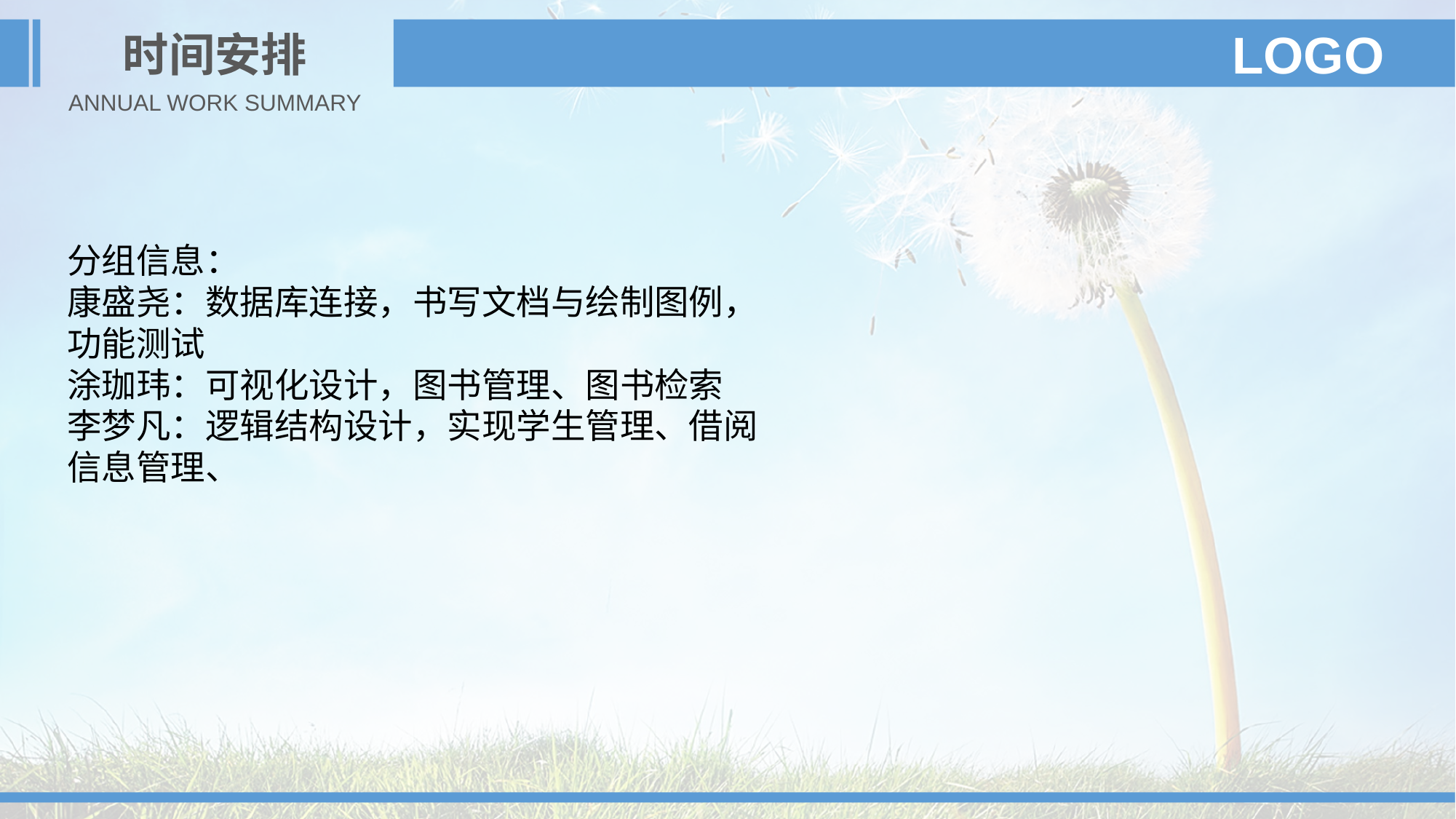

时间安排
LOGO
ANNUAL WORK SUMMARY
分组信息：
康盛尧：数据库连接，书写文档与绘制图例，功能测试
涂珈玮：可视化设计，图书管理、图书检索
李梦凡：逻辑结构设计，实现学生管理、借阅信息管理、